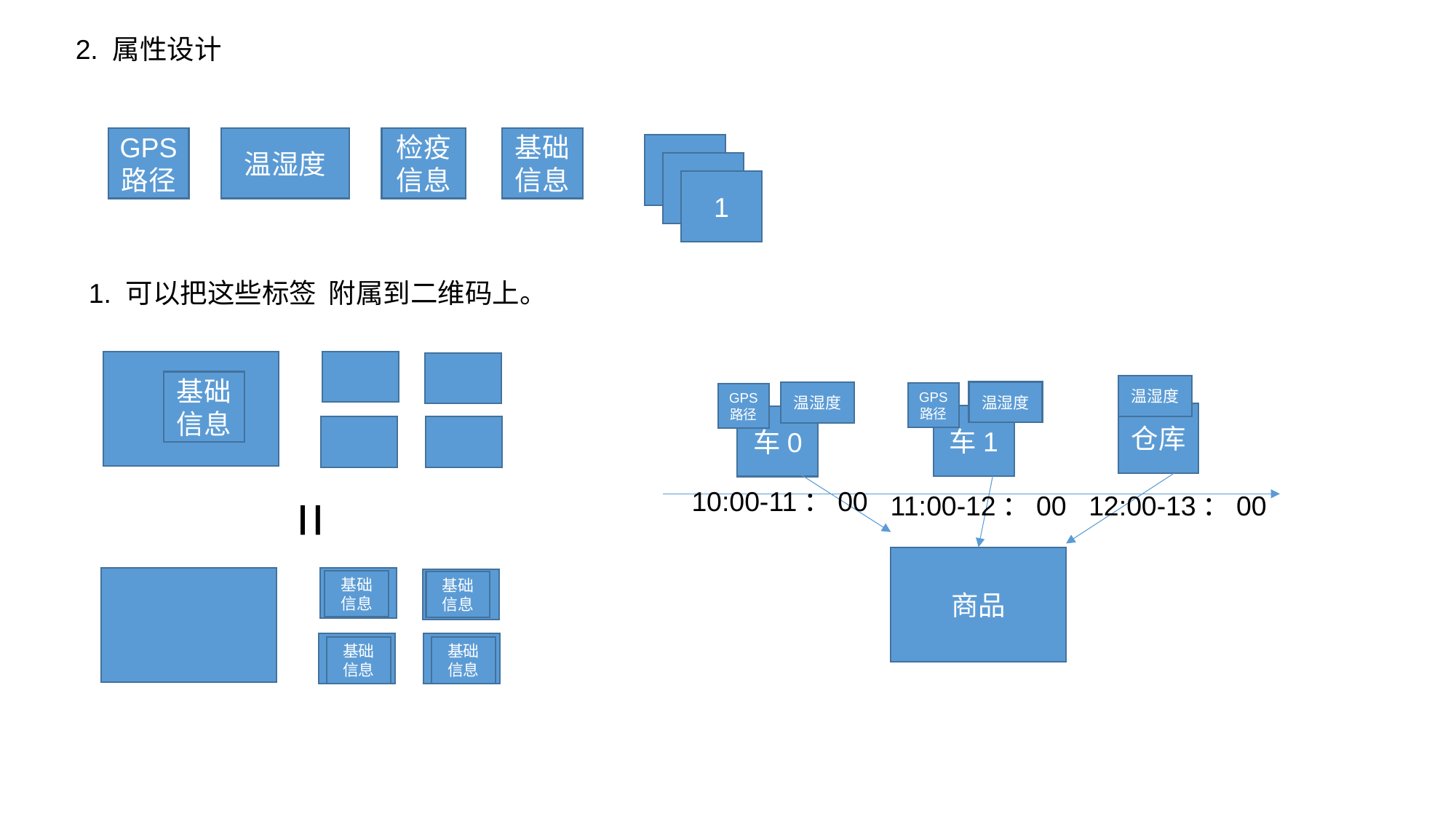

2. 属性设计
基础信息
GPS
路径
温湿度
检疫信息
1
1
1
1. 可以把这些标签  附属到二维码上。

基础信息
温湿度
温湿度
温湿度
GPS
路径
GPS
路径
仓库
车1
车0

10:00-11：00
11:00-12：00
12:00-13：00
=
商品

基础信息
基础信息

基础信息
基础信息